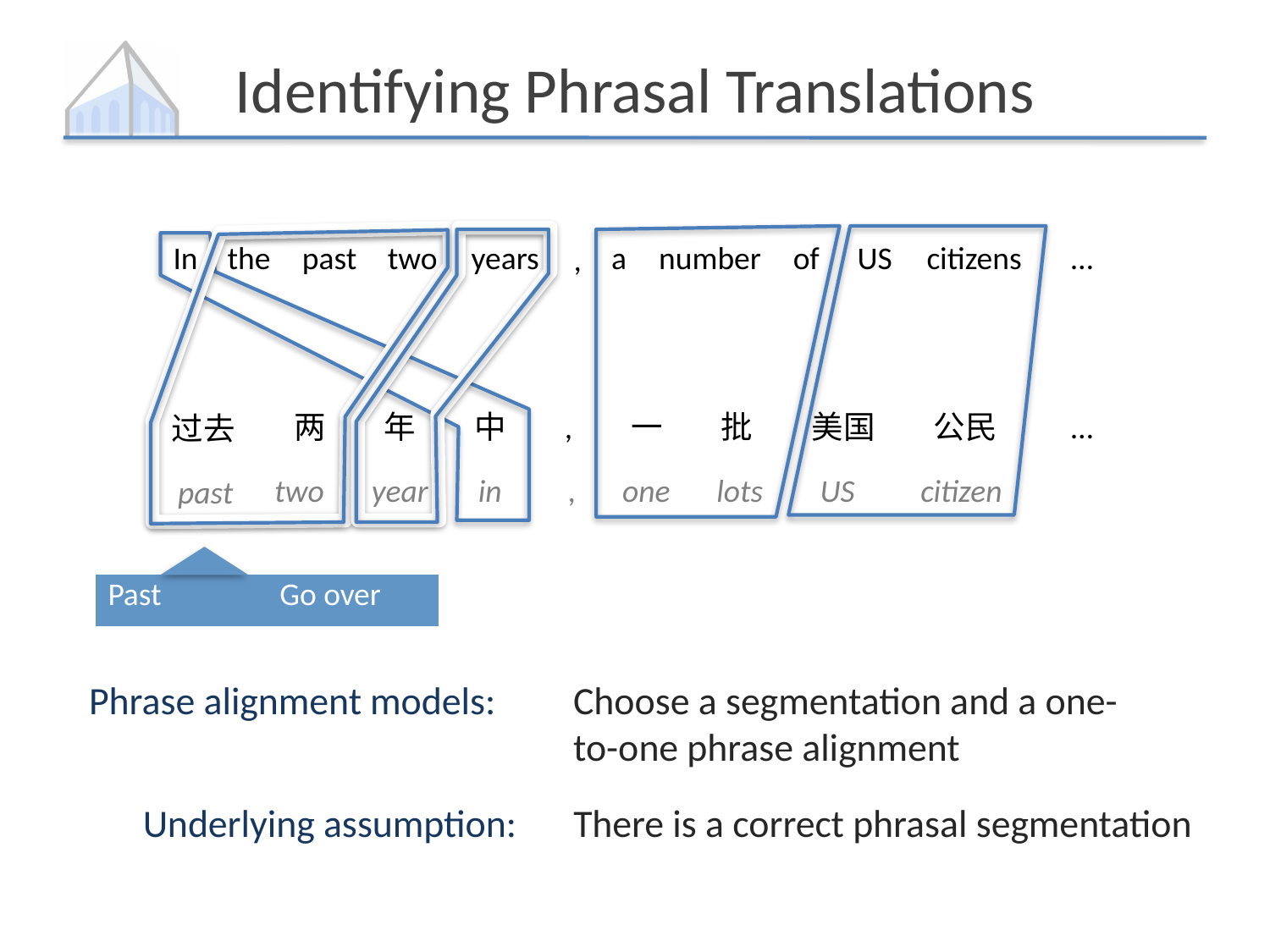

# Identifying Phrasal Translations

In
the
past
two
years
a
number
of
US
citizens
…

,
两
年
中
,
一
批
美国
公民
…
过去
two
year
in
,
one
lots
US
citizen
past

| Past | Go over |
| --- | --- |
Phrase alignment models:
Choose a segmentation and a one-to-one phrase alignment
Underlying assumption:
There is a correct phrasal segmentation